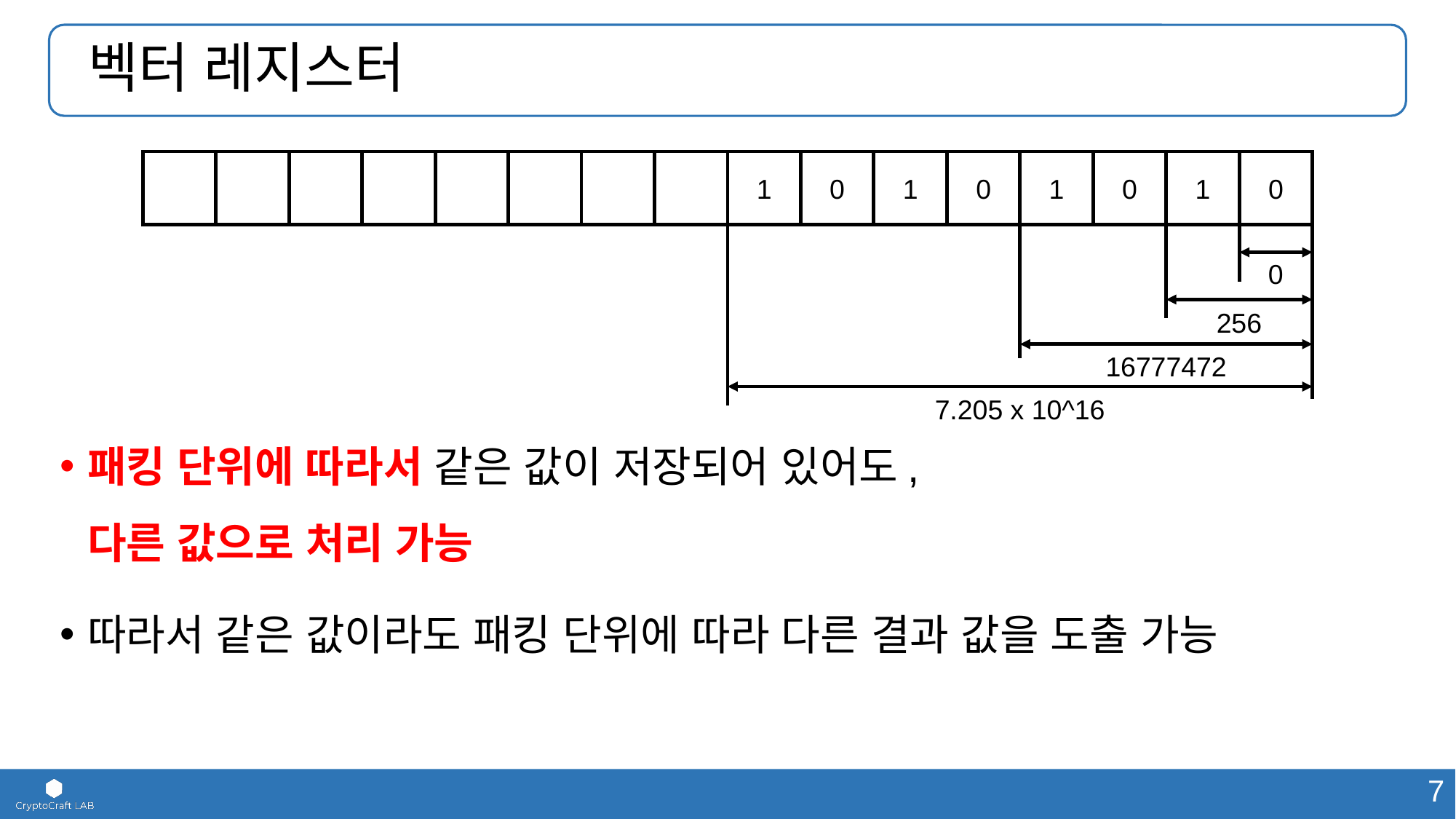

# 벡터 레지스터
0
0
1
1
0
0
1
1

0
256
16777472
7.205 x 10^16
패킹 단위에 따라서 같은 값이 저장되어 있어도,
다른 값으로 처리 가능
따라서 같은 값이라도 패킹 단위에 따라 다른 결과 값을 도출 가능